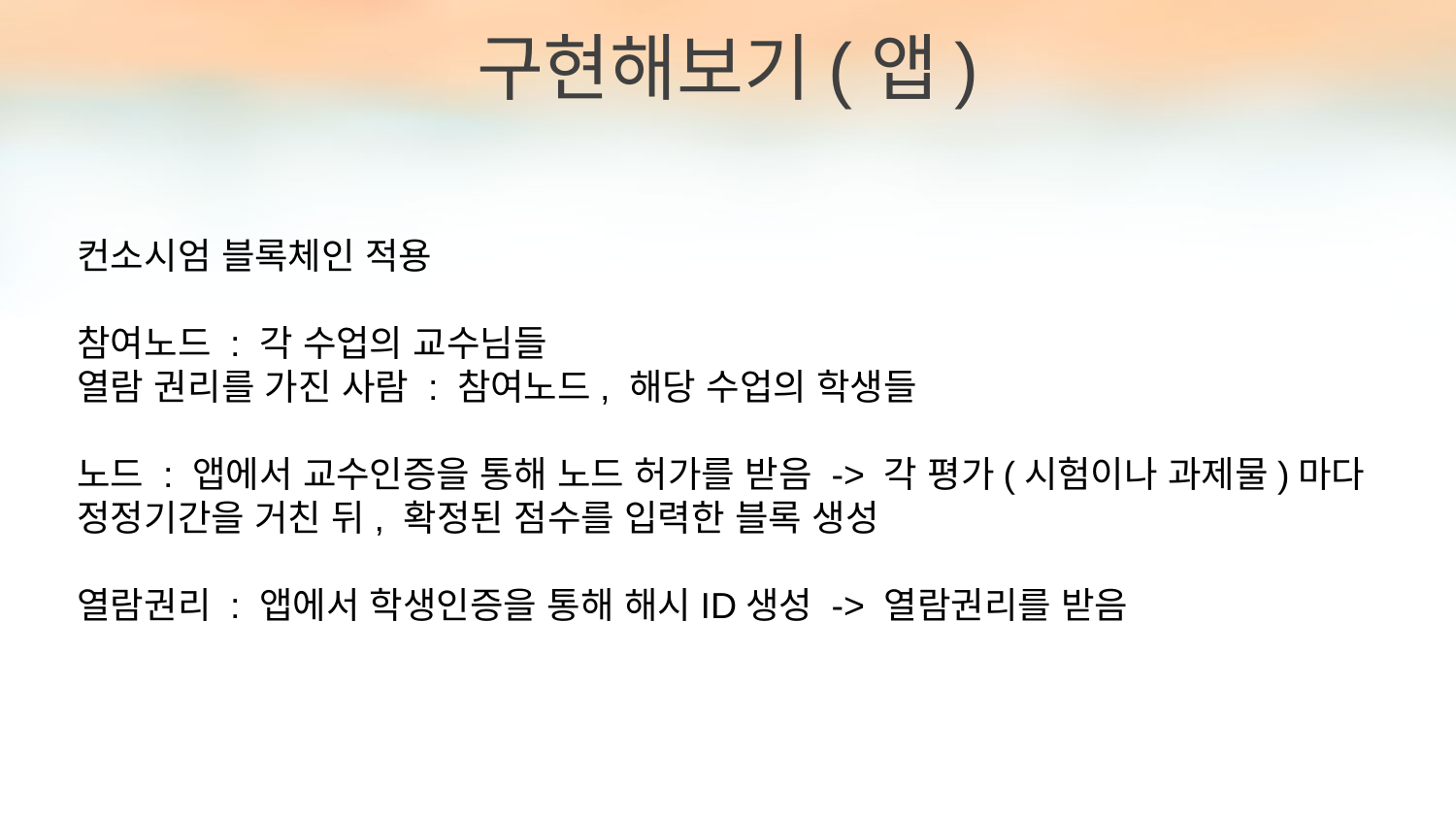

구현해보기(앱)
컨소시엄 블록체인 적용

참여노드 : 각 수업의 교수님들
열람 권리를 가진 사람 : 참여노드, 해당 수업의 학생들

노드 : 앱에서 교수인증을 통해 노드 허가를 받음 -> 각 평가(시험이나 과제물)마다 정정기간을 거친 뒤, 확정된 점수를 입력한 블록 생성

열람권리 : 앱에서 학생인증을 통해 해시ID생성 -> 열람권리를 받음